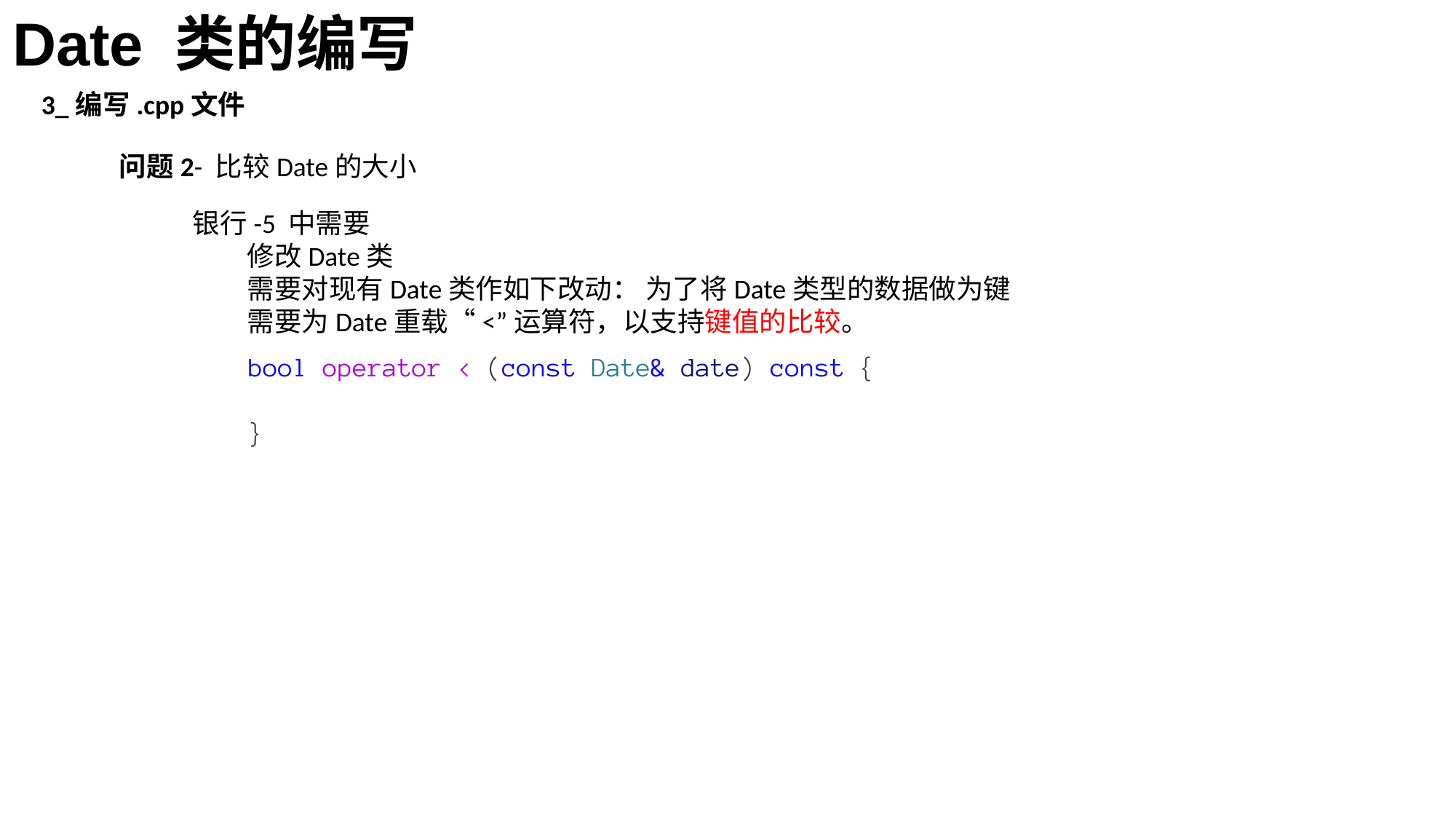

Date 类的编写
3_编写.cpp文件
问题2- 比较Date的大小
银行-5 中需要
修改Date类
需要对现有Date类作如下改动： 为了将Date类型的数据做为键
需要为Date重载“<”运算符，以支持键值的比较。

bool operator < (const Date& date) const {
}